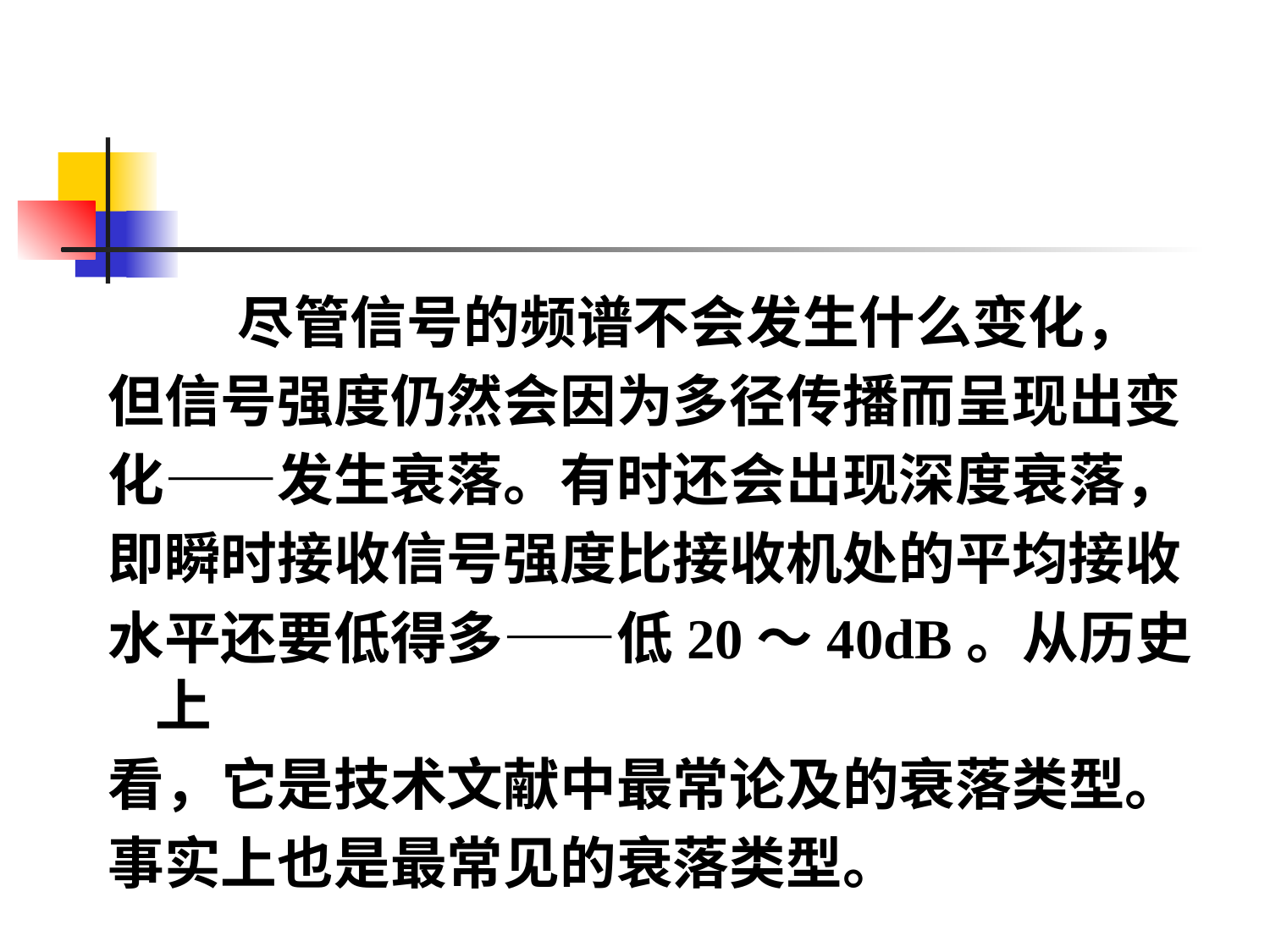

#
         尽管信号的频谱不会发生什么变化，
但信号强度仍然会因为多径传播而呈现出变
化——发生衰落。有时还会出现深度衰落，
即瞬时接收信号强度比接收机处的平均接收
水平还要低得多——低20～40dB。从历史上
看，它是技术文献中最常论及的衰落类型。
事实上也是最常见的衰落类型。